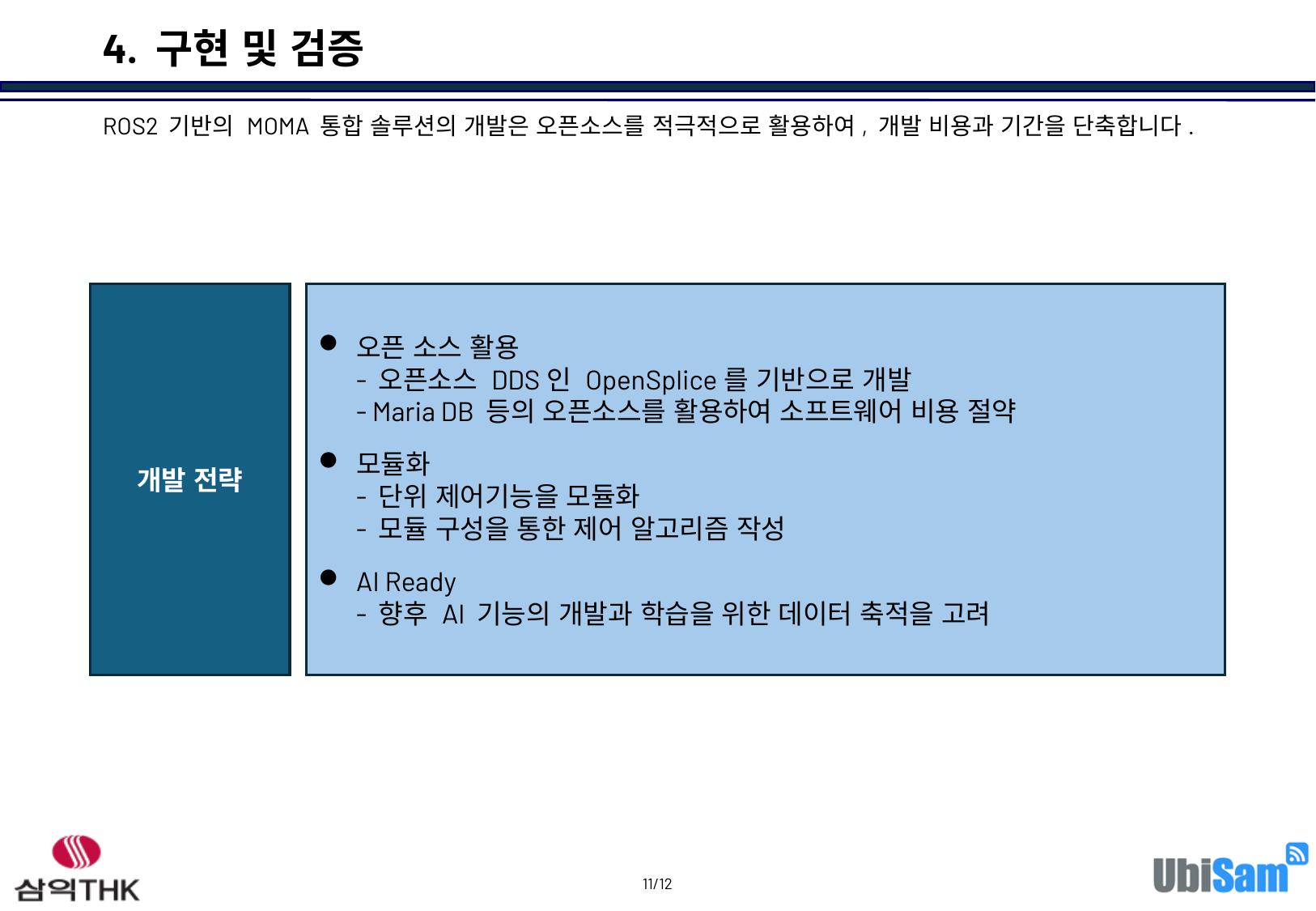

# 4. 구현 및 검증
ROS2 기반의 MOMA 통합 솔루션의 개발은 오픈소스를 적극적으로 활용하여, 개발 비용과 기간을 단축합니다.
개발 전략
오픈 소스 활용
- 오픈소스 DDS인 OpenSplice를 기반으로 개발
- Maria DB 등의 오픈소스를 활용하여 소프트웨어 비용 절약
모듈화
- 단위 제어기능을 모듈화
- 모듈 구성을 통한 제어 알고리즘 작성
AI Ready
- 향후 AI 기능의 개발과 학습을 위한 데이터 축적을 고려